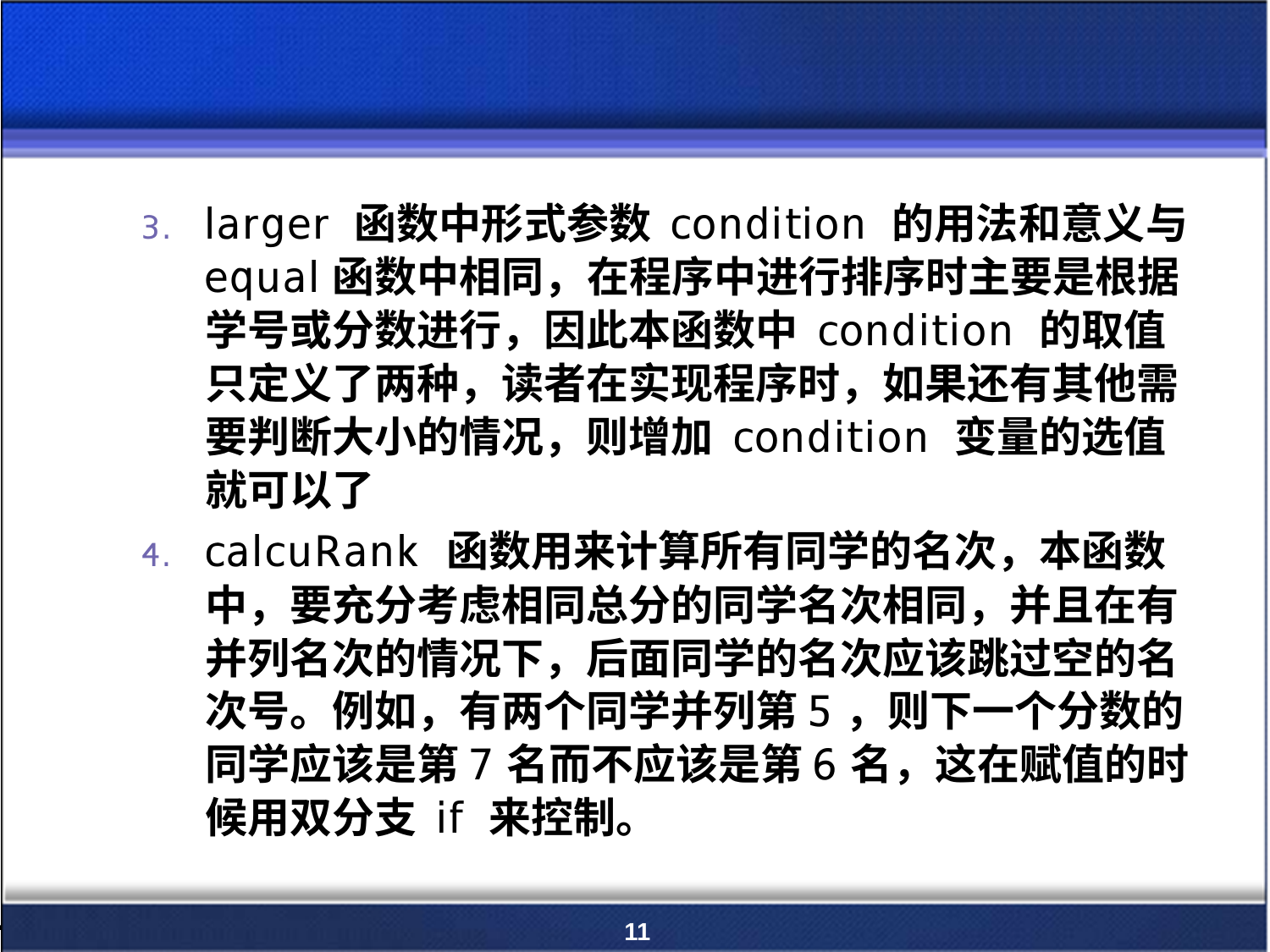

#
larger 函数中形式参数 condition 的用法和意义与equal函数中相同，在程序中进行排序时主要是根据学号或分数进行，因此本函数中 condition 的取值只定义了两种，读者在实现程序时，如果还有其他需要判断大小的情况，则增加 condition 变量的选值就可以了
calcuRank 函数用来计算所有同学的名次，本函数中，要充分考虑相同总分的同学名次相同，并且在有并列名次的情况下，后面同学的名次应该跳过空的名次号。例如，有两个同学并列第5，则下一个分数的同学应该是第7名而不应该是第6名，这在赋值的时候用双分支 if 来控制。

11